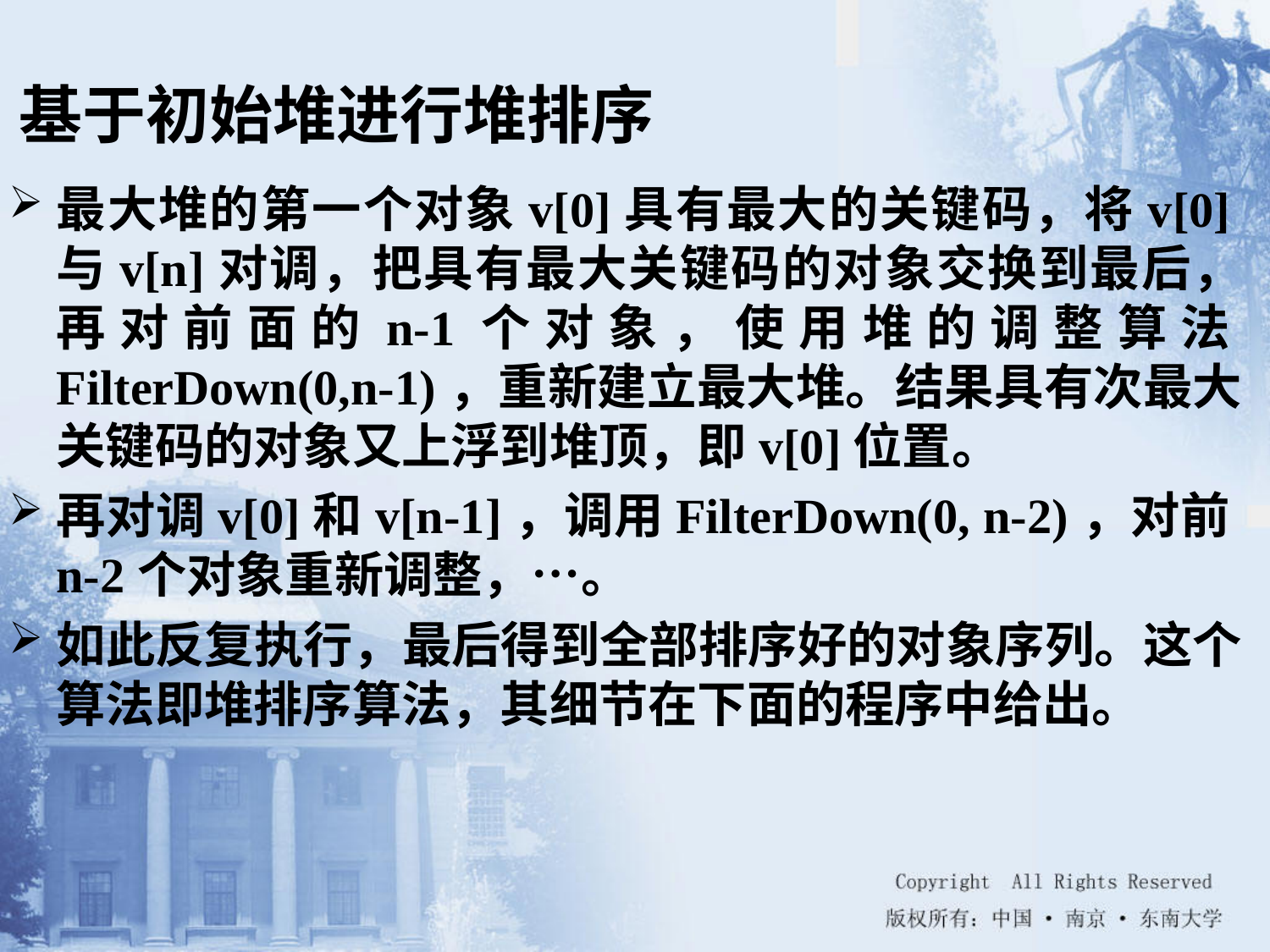

# 基于初始堆进行堆排序
最大堆的第一个对象v[0]具有最大的关键码，将v[0]与v[n]对调，把具有最大关键码的对象交换到最后，再对前面的n-1个对象，使用堆的调整算法FilterDown(0,n-1)，重新建立最大堆。结果具有次最大关键码的对象又上浮到堆顶，即v[0]位置。
再对调v[0]和v[n-1]，调用FilterDown(0, n-2)，对前n-2个对象重新调整，…。
如此反复执行，最后得到全部排序好的对象序列。这个算法即堆排序算法，其细节在下面的程序中给出。